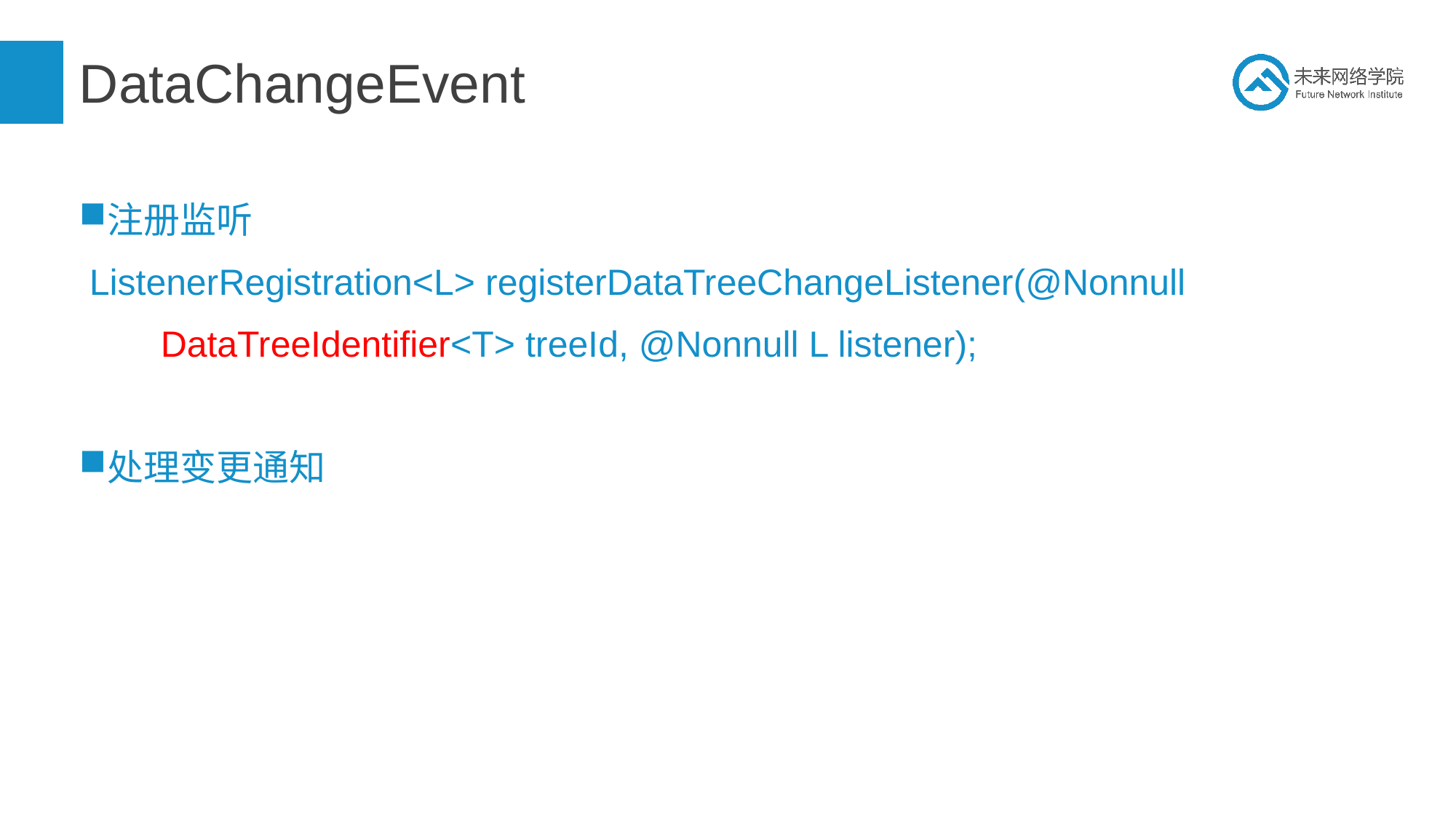

# DataChangeEvent
注册监听
 ListenerRegistration<L> registerDataTreeChangeListener(@Nonnull
        DataTreeIdentifier<T> treeId, @Nonnull L listener);

处理变更通知